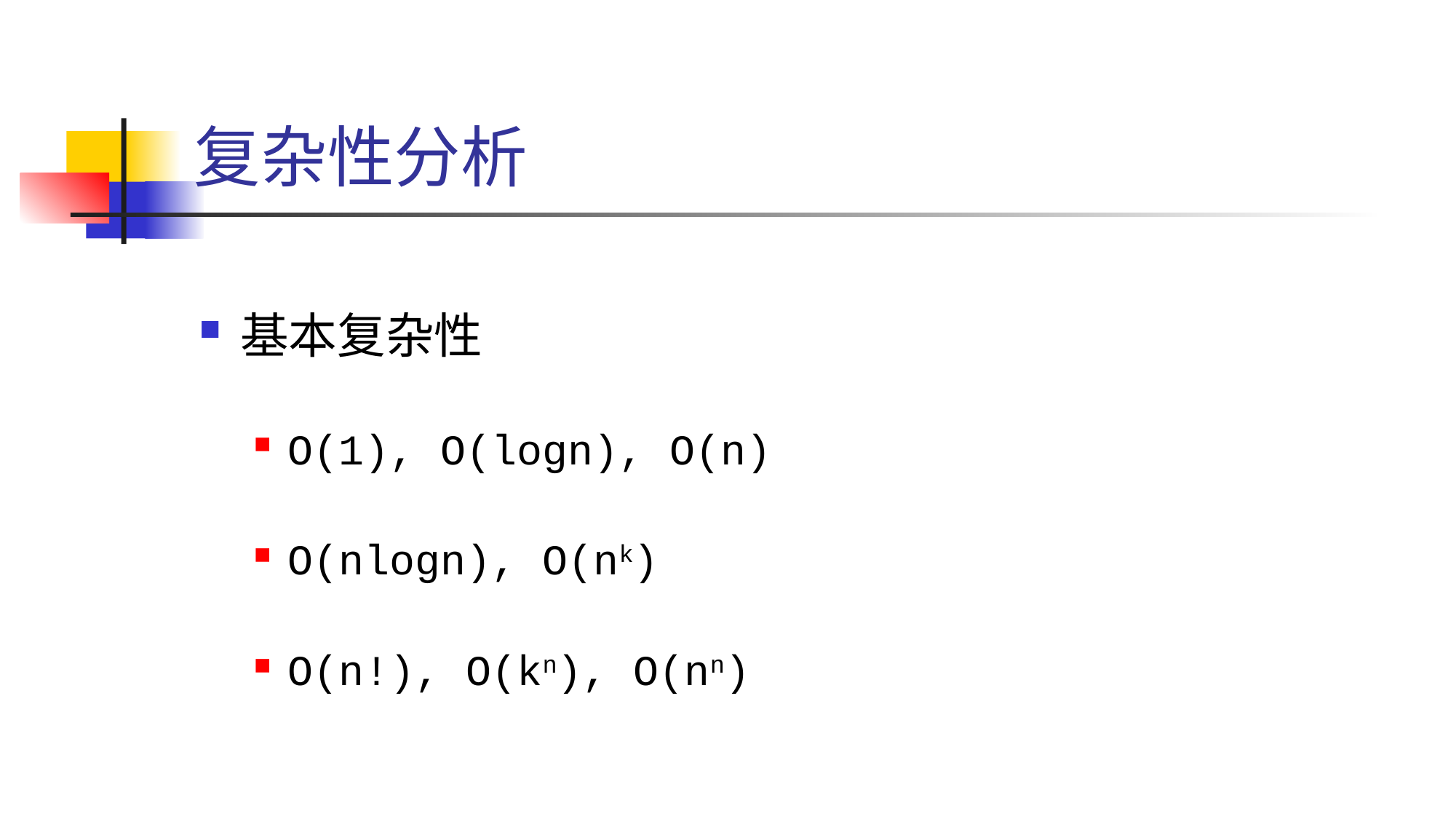

# 复杂性分析
基本复杂性
O(1), O(logn), O(n)
O(nlogn), O(nk)
O(n!), O(kn), O(nn)